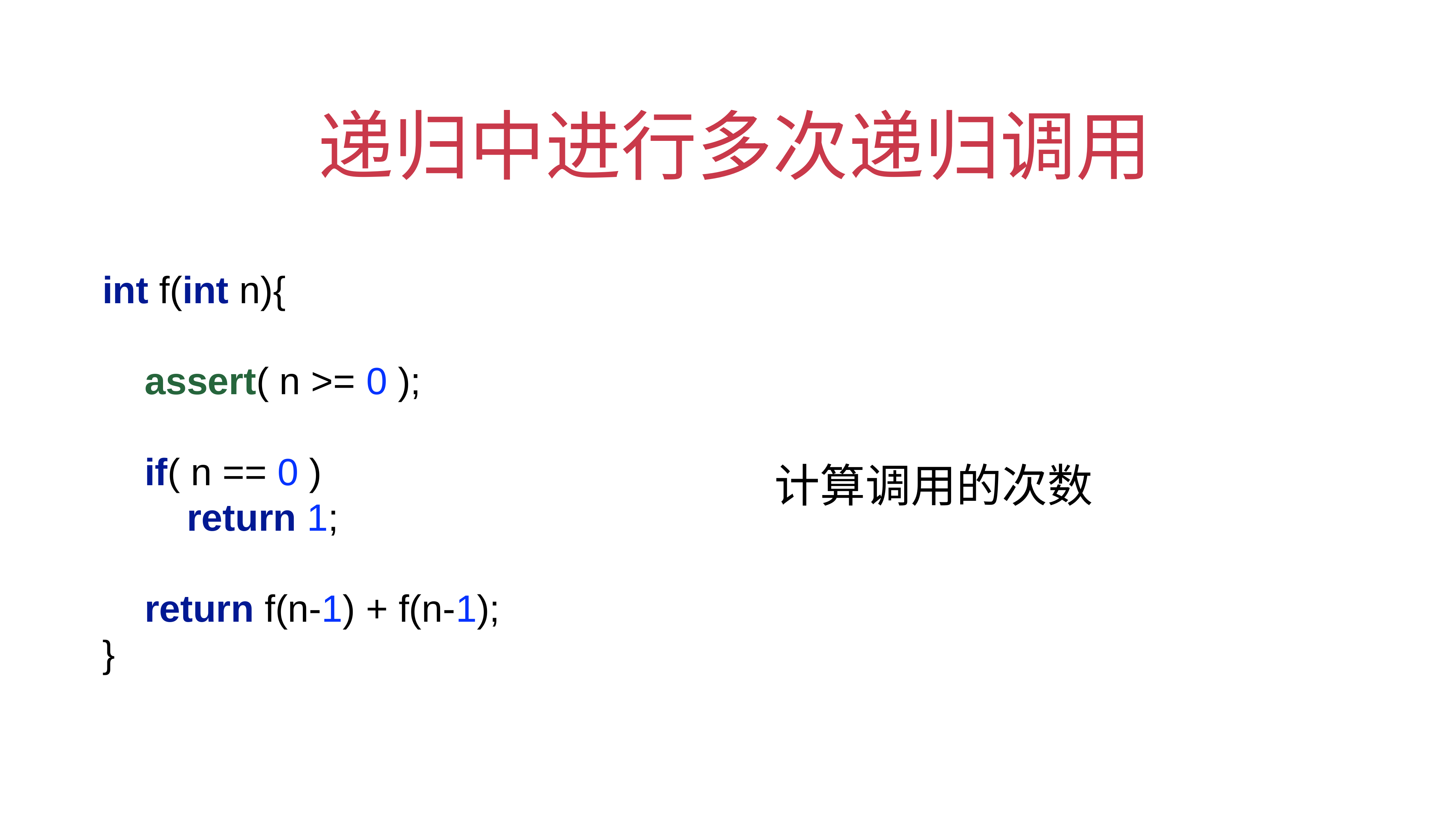

# 递归中进行多次递归调用
int f(int n){
    assert( n >= 0 );
    if( n == 0 )
        return 1;
    return f(n-1) + f(n-1);
}
计算调用的次数